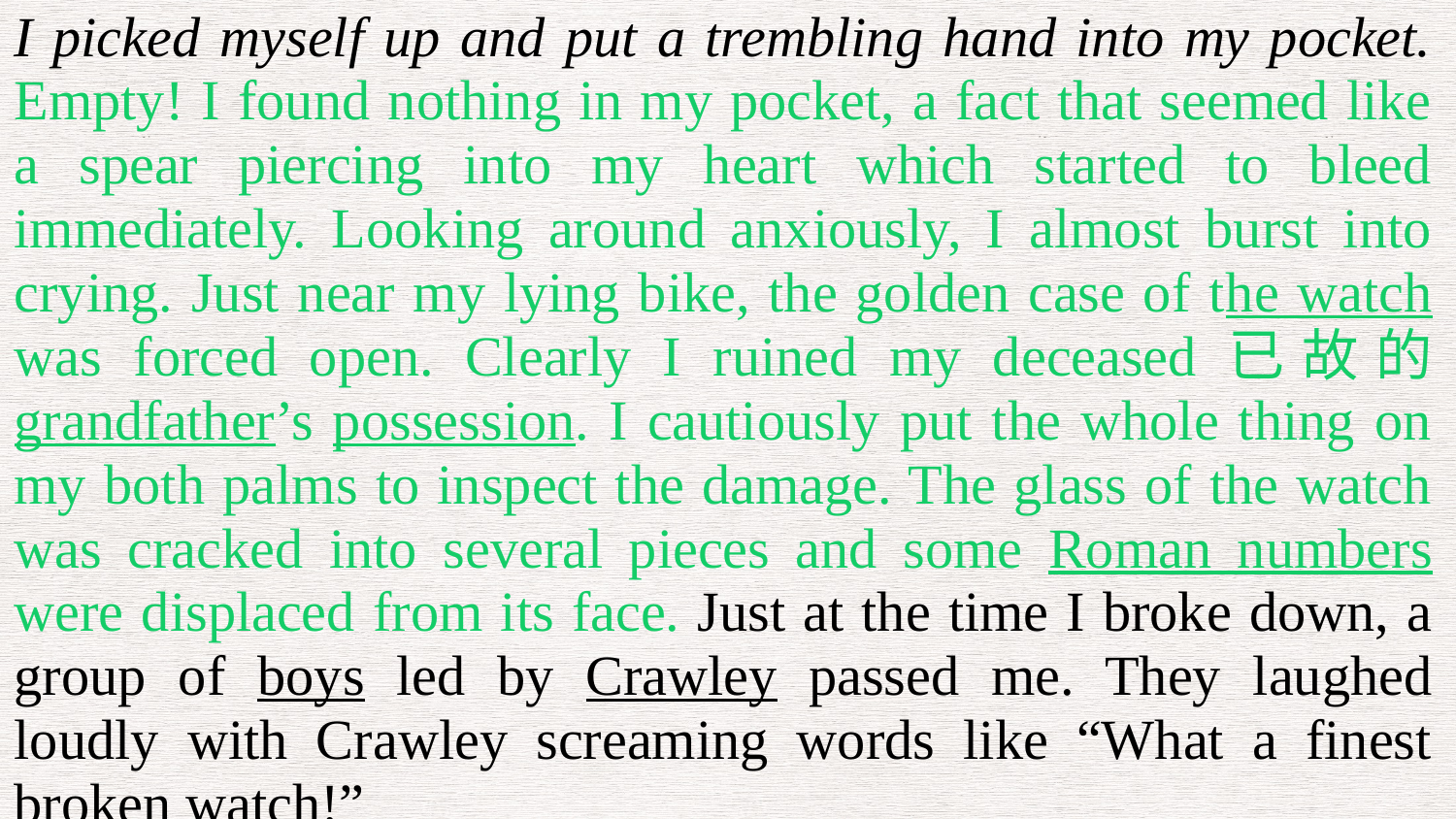

I picked myself up and put a trembling hand into my pocket. Empty! I found nothing in my pocket, a fact that seemed like a spear piercing into my heart which started to bleed immediately. Looking around anxiously, I almost burst into crying. Just near my lying bike, the golden case of the watch was forced open. Clearly I ruined my deceased已故的 grandfather’s possession. I cautiously put the whole thing on my both palms to inspect the damage. The glass of the watch was cracked into several pieces and some Roman numbers were displaced from its face. Just at the time I broke down, a group of boys led by Crawley passed me. They laughed loudly with Crawley screaming words like “What a finest broken watch!”